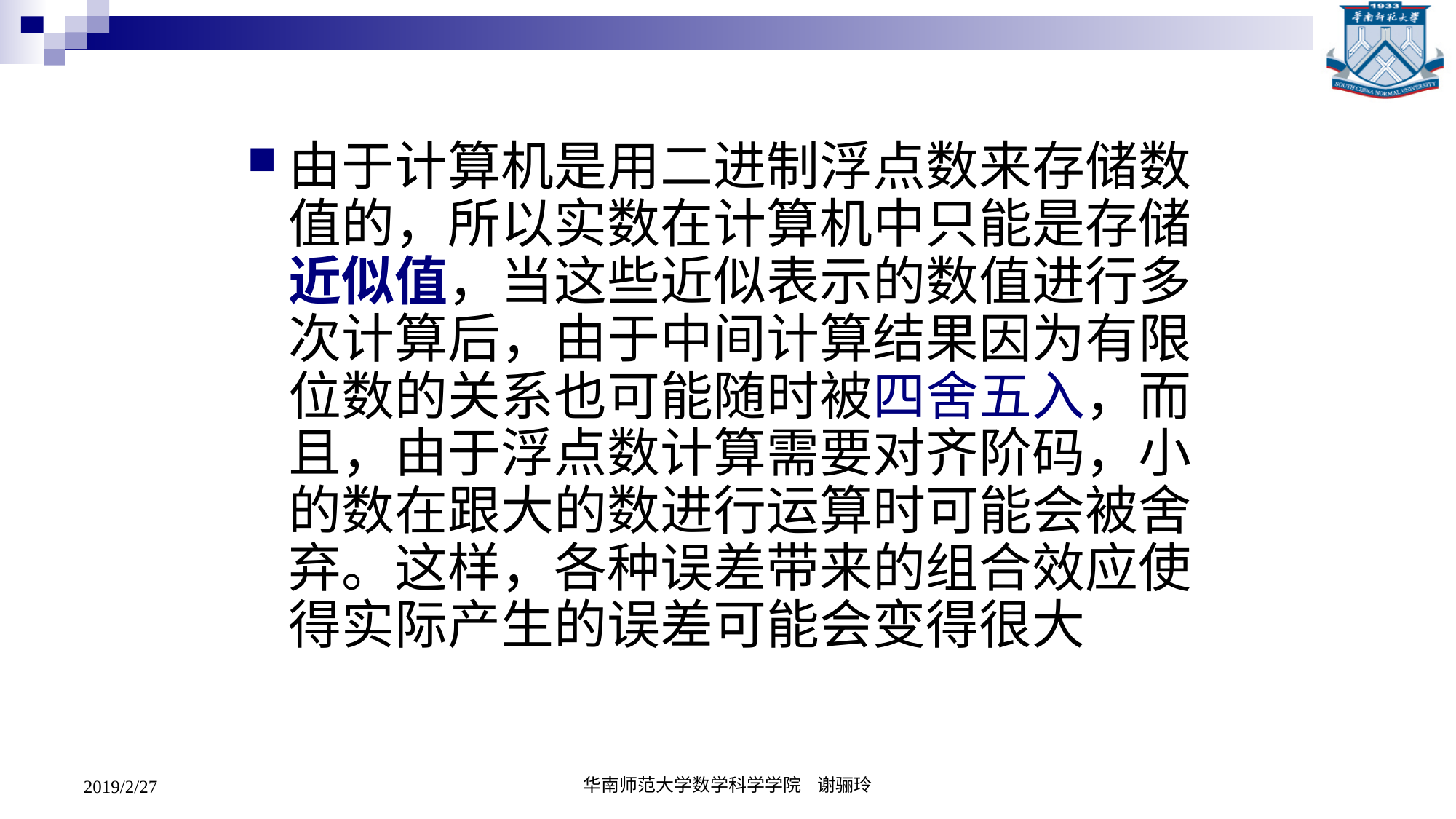

由于计算机是用二进制浮点数来存储数值的，所以实数在计算机中只能是存储近似值，当这些近似表示的数值进行多次计算后，由于中间计算结果因为有限位数的关系也可能随时被四舍五入，而且，由于浮点数计算需要对齐阶码，小的数在跟大的数进行运算时可能会被舍弃。这样，各种误差带来的组合效应使得实际产生的误差可能会变得很大
2019/2/27
华南师范大学数学科学学院    谢骊玲